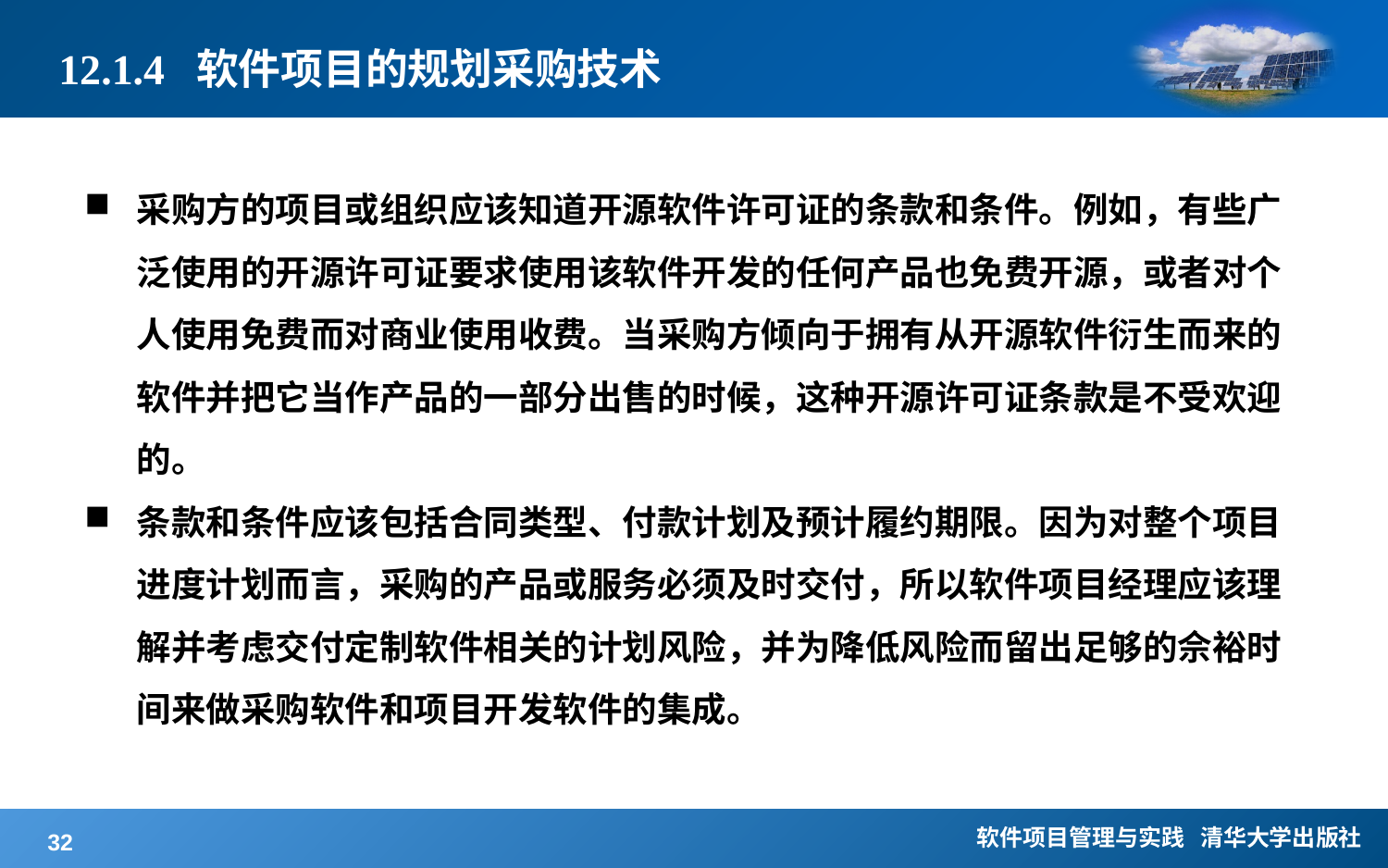

# 12.1.4  软件项目的规划采购技术
采购方的项目或组织应该知道开源软件许可证的条款和条件。例如，有些广泛使用的开源许可证要求使用该软件开发的任何产品也免费开源，或者对个人使用免费而对商业使用收费。当采购方倾向于拥有从开源软件衍生而来的软件并把它当作产品的一部分出售的时候，这种开源许可证条款是不受欢迎的。
条款和条件应该包括合同类型、付款计划及预计履约期限。因为对整个项目进度计划而言，采购的产品或服务必须及时交付，所以软件项目经理应该理解并考虑交付定制软件相关的计划风险，并为降低风险而留出足够的佘裕时间来做采购软件和项目开发软件的集成。